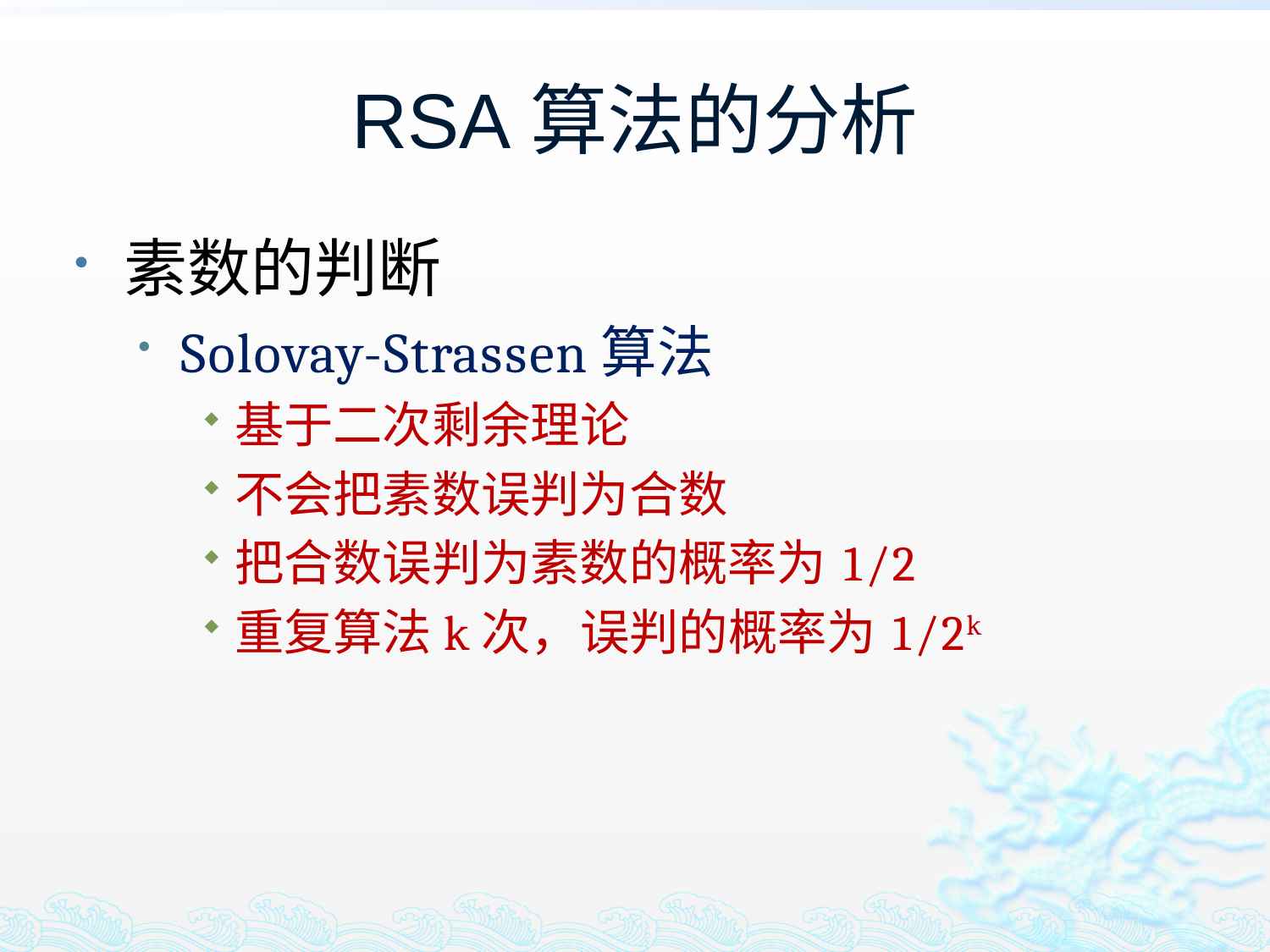

# RSA算法的分析
素数的判断
Solovay-Strassen算法
基于二次剩余理论
不会把素数误判为合数
把合数误判为素数的概率为1/2
重复算法k次，误判的概率为1/2k